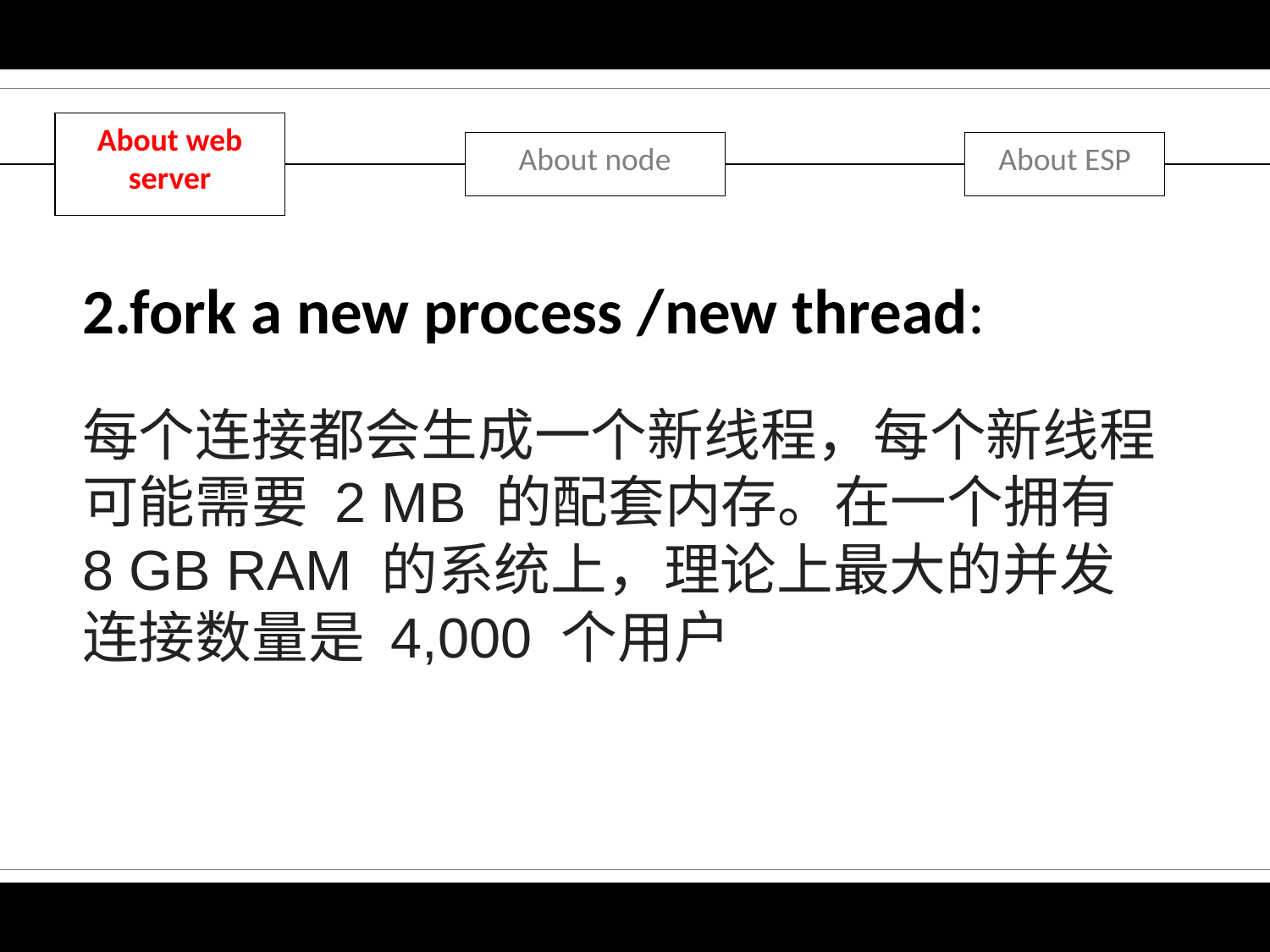

About web server
About node
About ESP
2.fork a new process /new thread:
每个连接都会生成一个新线程，每个新线程可能需要 2 MB 的配套内存。在一个拥有 8 GB RAM 的系统上，理论上最大的并发连接数量是 4,000 个用户